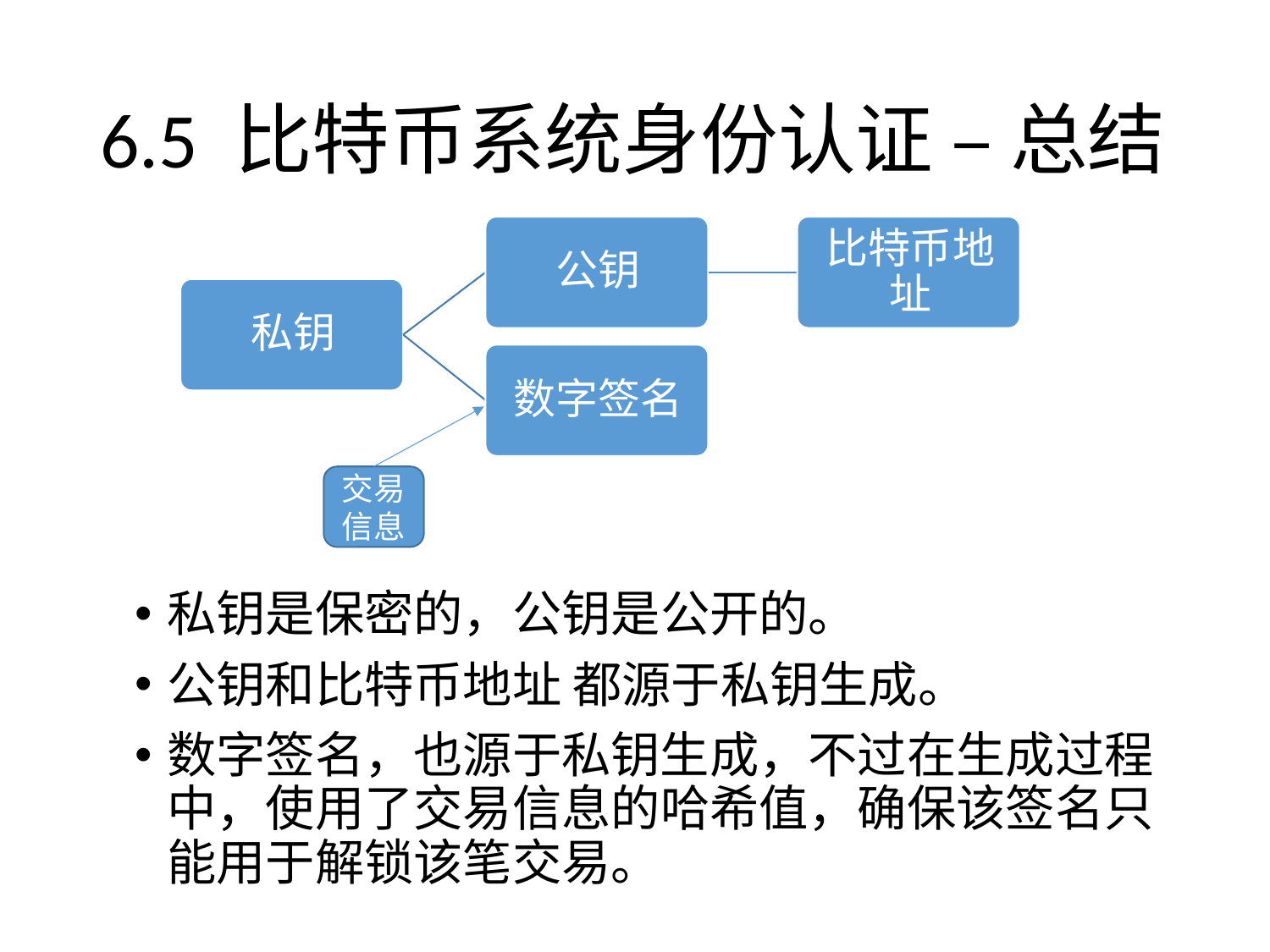

# 6.5 比特币系统身份认证 – 总结
私钥

公钥

比特币地址

数字签名
交易信息
私钥是保密的，公钥是公开的。
公钥和比特币地址 都源于私钥生成。
数字签名，也源于私钥生成，不过在生成过程中，使用了交易信息的哈希值，确保该签名只能用于解锁该笔交易。